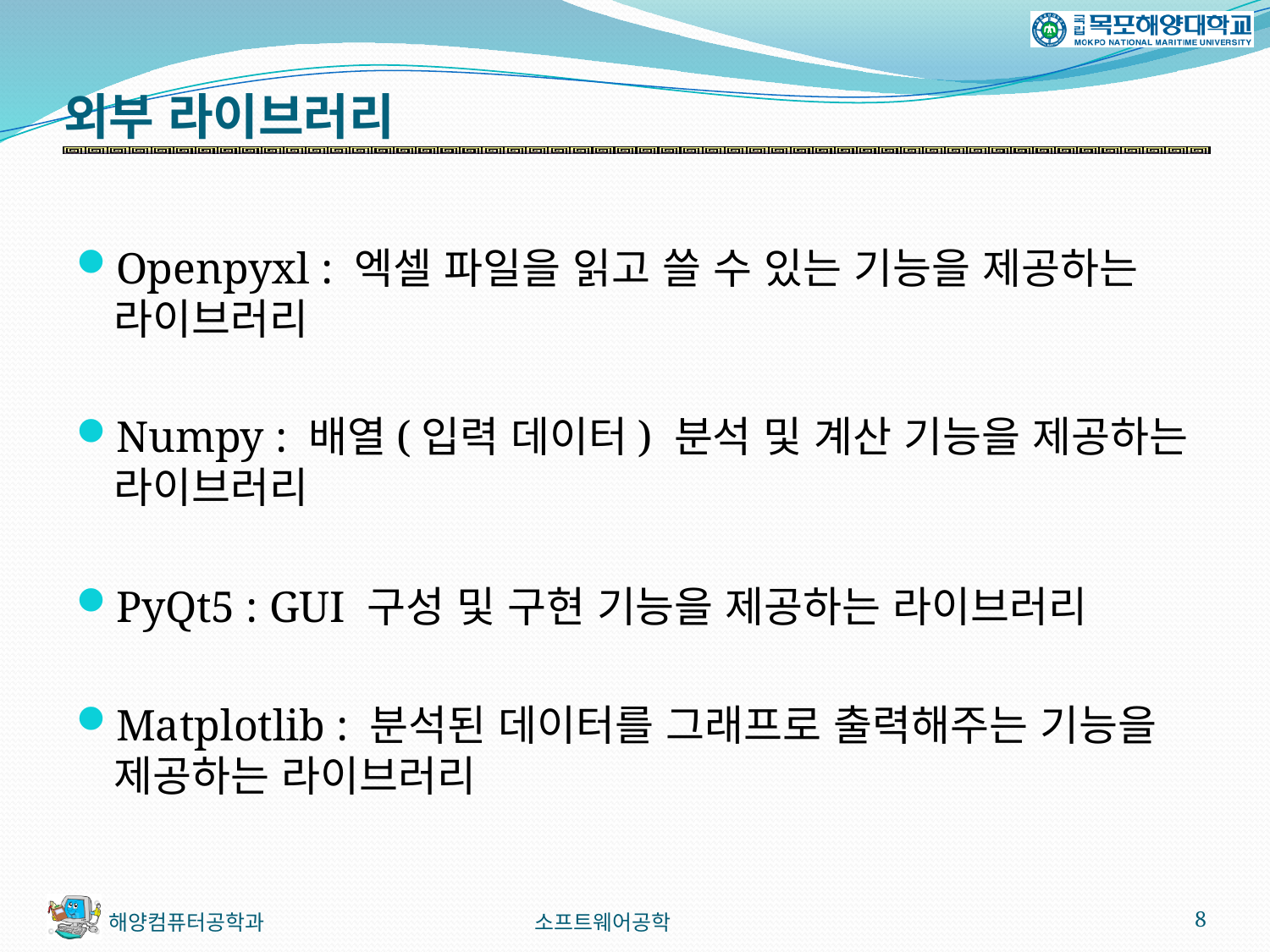

# 외부 라이브러리

Openpyxl : 엑셀 파일을 읽고 쓸 수 있는 기능을 제공하는 라이브러리

Numpy : 배열(입력 데이터) 분석 및 계산 기능을 제공하는 라이브러리

PyQt5 : GUI 구성 및 구현 기능을 제공하는 라이브러리

Matplotlib : 분석된 데이터를 그래프로 출력해주는 기능을 제공하는 라이브러리
소프트웨어공학
8